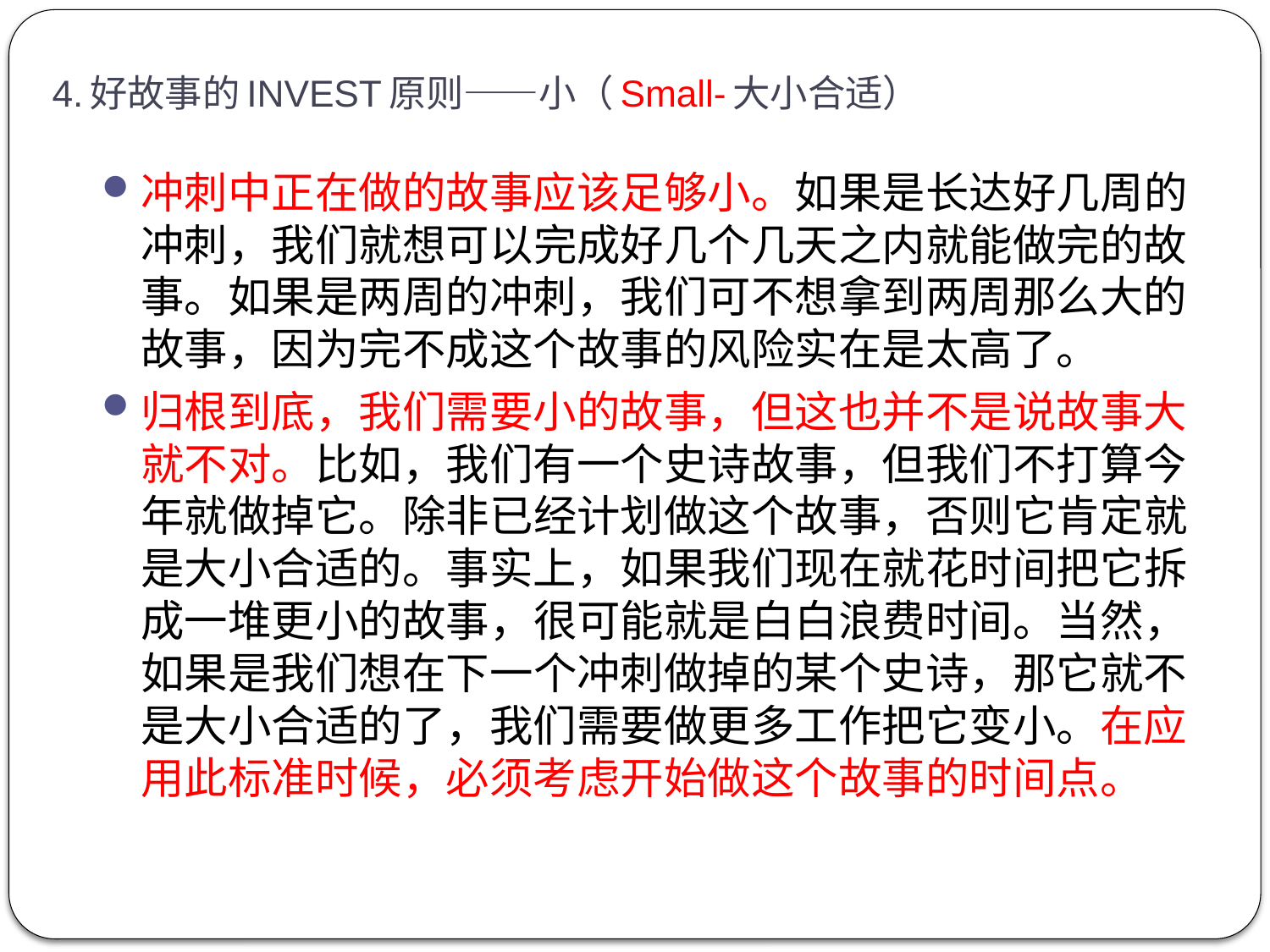

# 4.好故事的INVEST原则——小（Small-大小合适）
冲刺中正在做的故事应该足够小。如果是长达好几周的冲刺，我们就想可以完成好几个几天之内就能做完的故事。如果是两周的冲刺，我们可不想拿到两周那么大的故事，因为完不成这个故事的风险实在是太高了。
归根到底，我们需要小的故事，但这也并不是说故事大就不对。比如，我们有一个史诗故事，但我们不打算今年就做掉它。除非已经计划做这个故事，否则它肯定就是大小合适的。事实上，如果我们现在就花时间把它拆成一堆更小的故事，很可能就是白白浪费时间。当然，如果是我们想在下一个冲刺做掉的某个史诗，那它就不是大小合适的了，我们需要做更多工作把它变小。在应用此标准时候，必须考虑开始做这个故事的时间点。